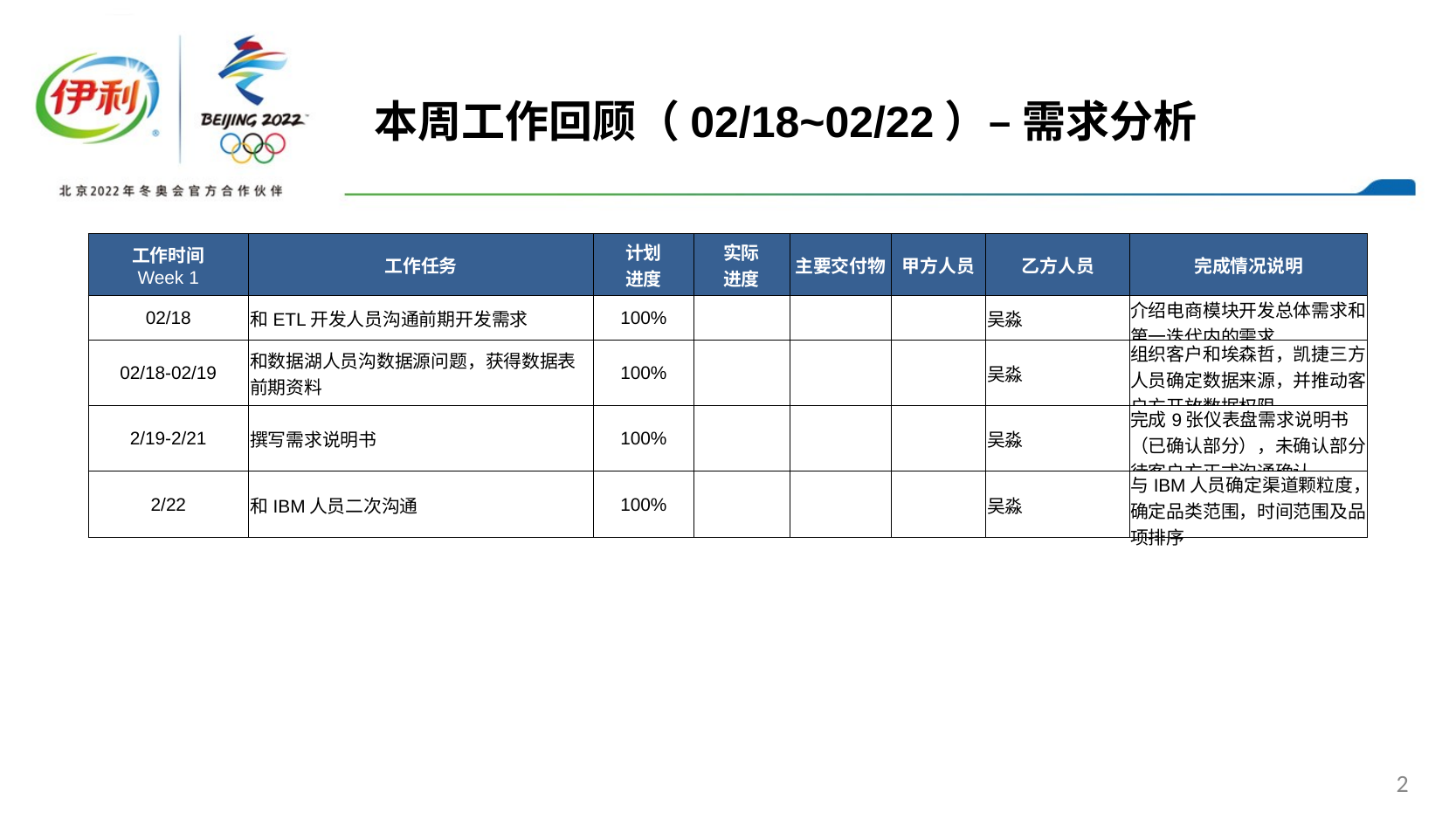

本周工作回顾（02/18~02/22）– 需求分析
| 工作时间 Week 1 | 工作任务 | 计划 进度 | 实际 进度 | 主要交付物 | 甲方人员 | 乙方人员 | 完成情况说明 |
| --- | --- | --- | --- | --- | --- | --- | --- |
| 02/18 | 和ETL开发人员沟通前期开发需求 | 100% |  |  |  | 吴淼 | 介绍电商模块开发总体需求和第一迭代内的需求 |
| 02/18-02/19 | 和数据湖人员沟数据源问题，获得数据表前期资料 | 100% |  |  |  | 吴淼 | 组织客户和埃森哲，凯捷三方人员确定数据来源，并推动客户方开放数据权限 |
| 2/19-2/21 | 撰写需求说明书 | 100% |  |  |  | 吴淼 | 完成9张仪表盘需求说明书（已确认部分），未确认部分待客户方正式沟通确认 |
| 2/22 | 和IBM人员二次沟通 | 100% |  |  |  | 吴淼 | 与IBM人员确定渠道颗粒度，确定品类范围，时间范围及品项排序 |
2